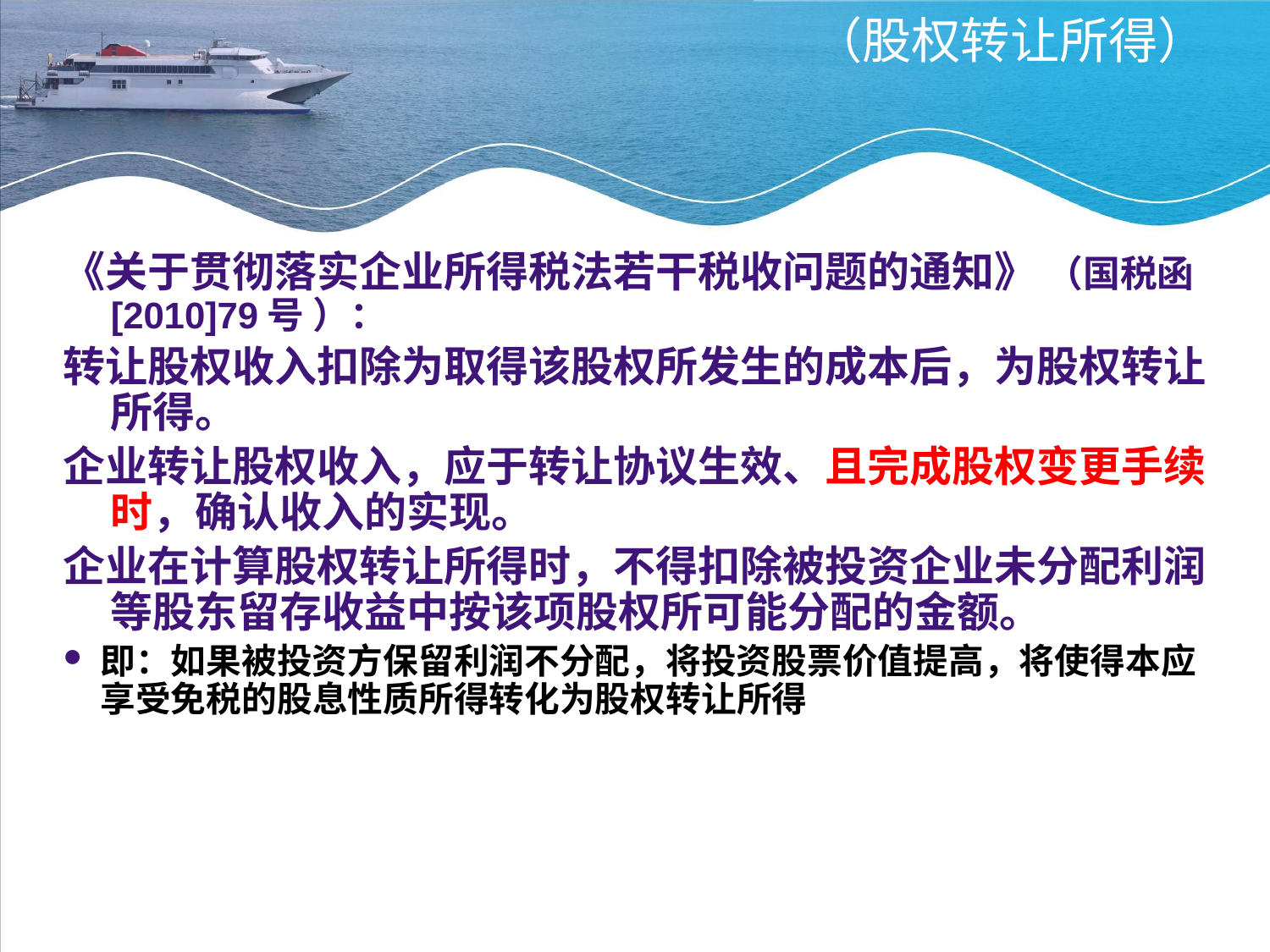

# （股权转让所得）
《关于贯彻落实企业所得税法若干税收问题的通知》 （国税函[2010]79号 ）：
转让股权收入扣除为取得该股权所发生的成本后，为股权转让所得。
企业转让股权收入，应于转让协议生效、且完成股权变更手续时，确认收入的实现。
企业在计算股权转让所得时，不得扣除被投资企业未分配利润等股东留存收益中按该项股权所可能分配的金额。
即：如果被投资方保留利润不分配，将投资股票价值提高，将使得本应享受免税的股息性质所得转化为股权转让所得